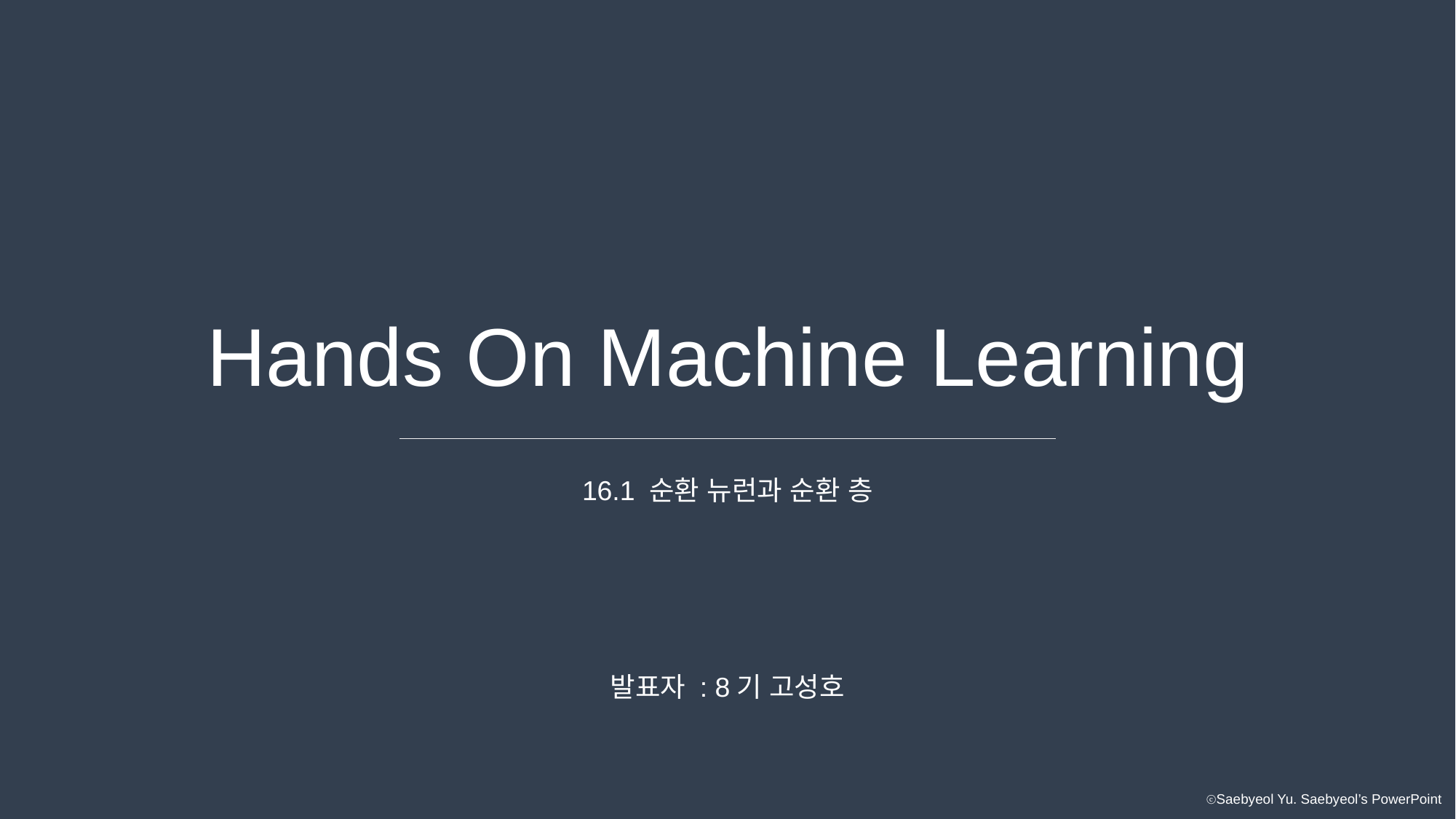

Hands On Machine Learning
16.1 순환 뉴런과 순환 층

발표자 : 8기 고성호